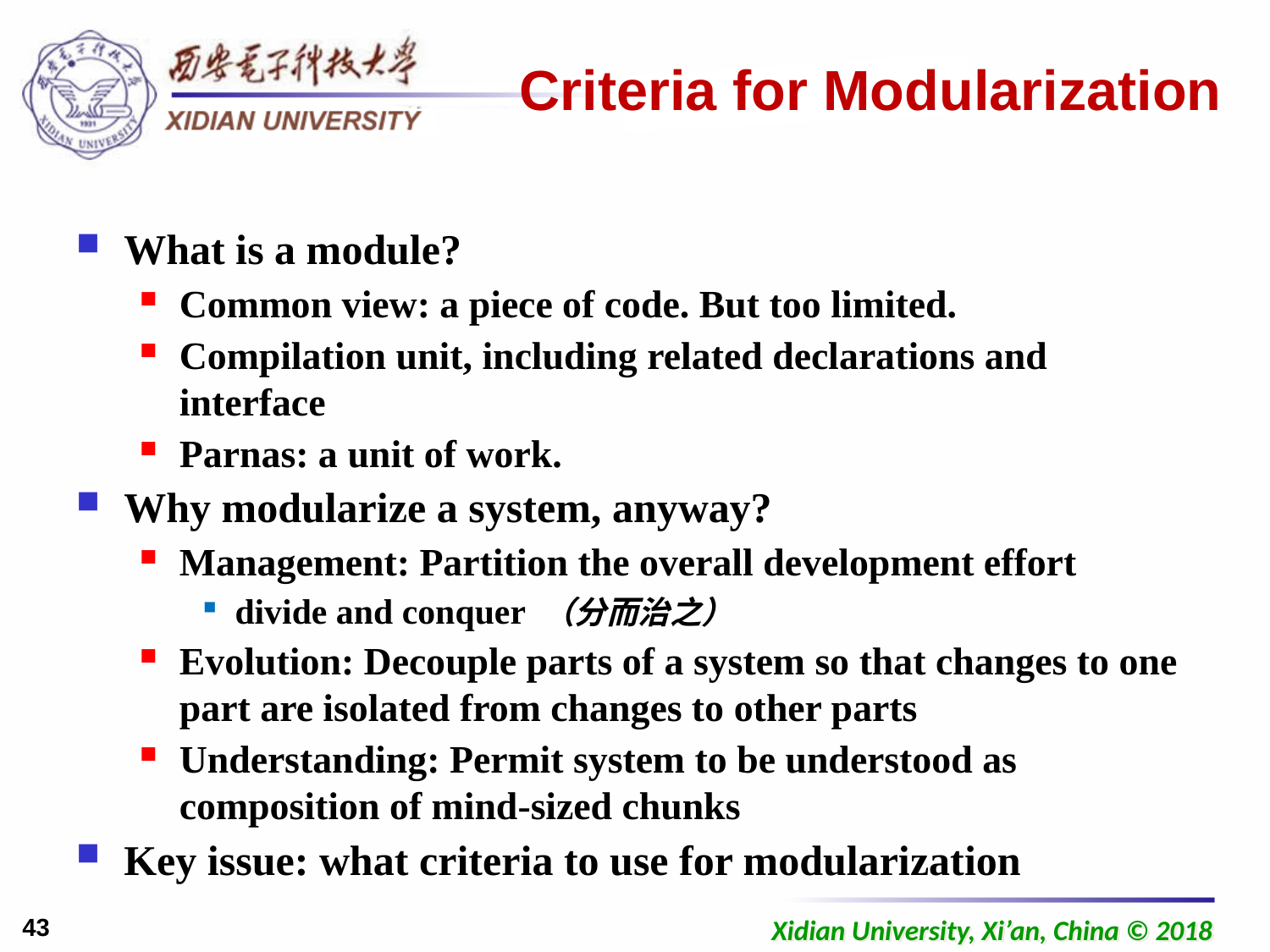

# Criteria for Modularization
What is a module?
Common view: a piece of code. But too limited.
Compilation unit, including related declarations and interface
Parnas: a unit of work.
Why modularize a system, anyway?
Management: Partition the overall development effort
divide and conquer （分而治之）
Evolution: Decouple parts of a system so that changes to one part are isolated from changes to other parts
Understanding: Permit system to be understood as composition of mind-sized chunks
Key issue: what criteria to use for modularization